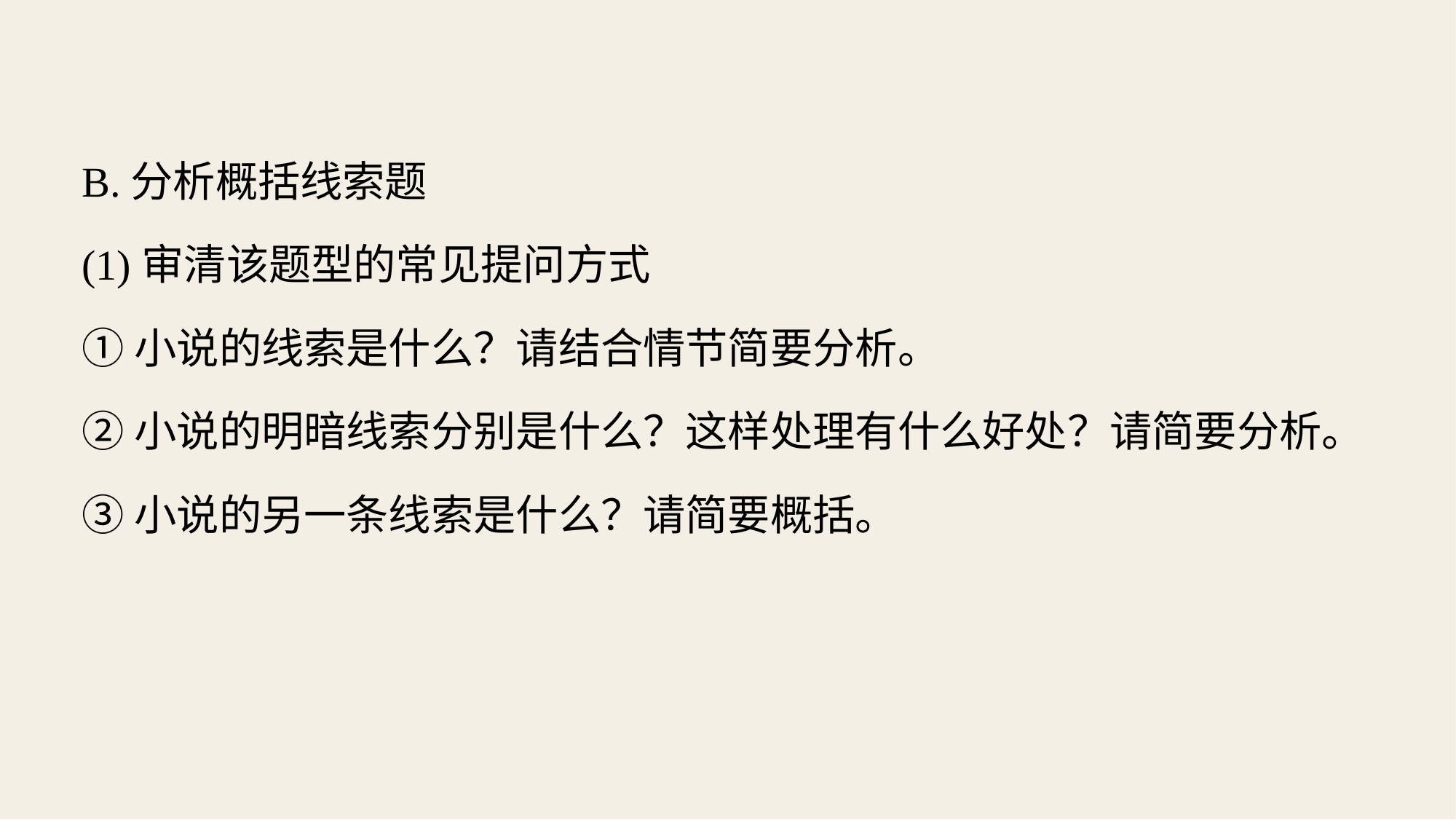

B.分析概括线索题
(1)审清该题型的常见提问方式
①小说的线索是什么？请结合情节简要分析。
②小说的明暗线索分别是什么？这样处理有什么好处？请简要分析。
③小说的另一条线索是什么？请简要概括。